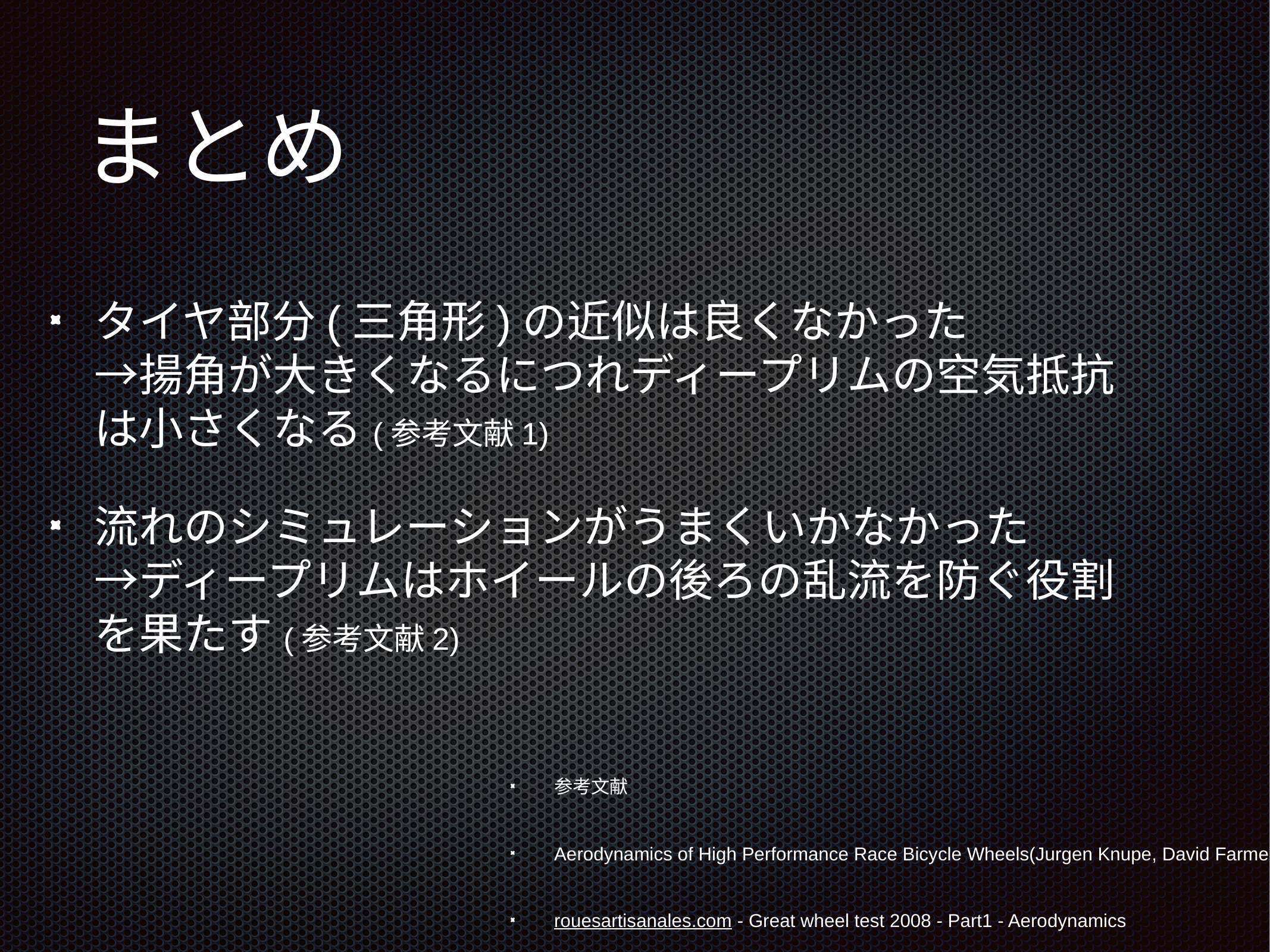

# まとめ
タイヤ部分(三角形)の近似は良くなかった
→揚角が大きくなるにつれディープリムの空気抵抗は小さくなる(参考文献1)
流れのシミュレーションがうまくいかなかった
→ディープリムはホイールの後ろの乱流を防ぐ役割を果たす(参考文献2)
参考文献
Aerodynamics of High Performance Race Bicycle Wheels(Jurgen Knupe, David Farmer)
rouesartisanales.com - Great wheel test 2008 - Part1 - Aerodynamics